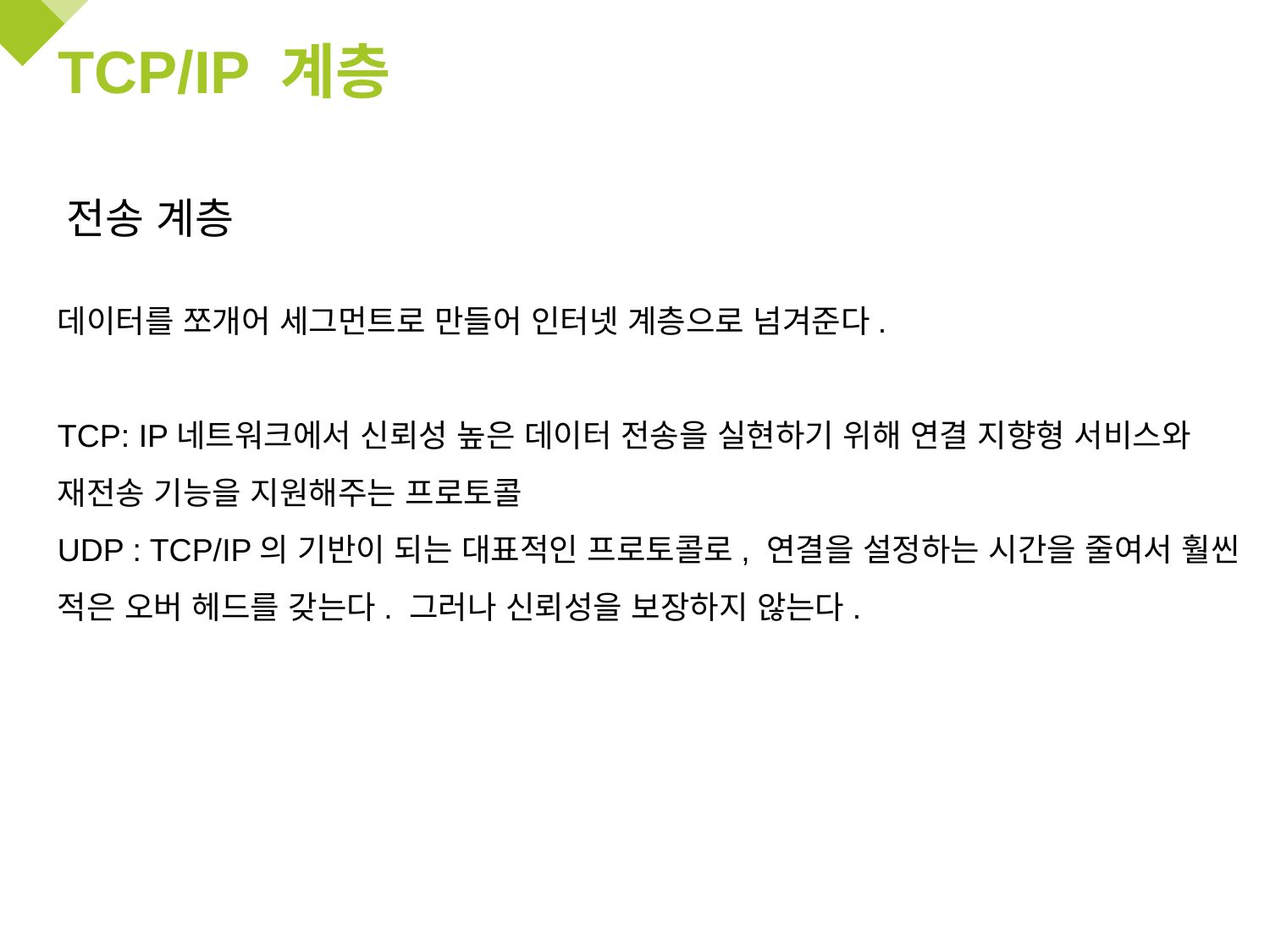

# TCP/IP 계층
전송 계층
데이터를 쪼개어 세그먼트로 만들어 인터넷 계층으로 넘겨준다.

TCP: IP네트워크에서 신뢰성 높은 데이터 전송을 실현하기 위해 연결 지향형 서비스와 재전송 기능을 지원해주는 프로토콜
UDP : TCP/IP의 기반이 되는 대표적인 프로토콜로, 연결을 설정하는 시간을 줄여서 훨씬 적은 오버 헤드를 갖는다. 그러나 신뢰성을 보장하지 않는다.